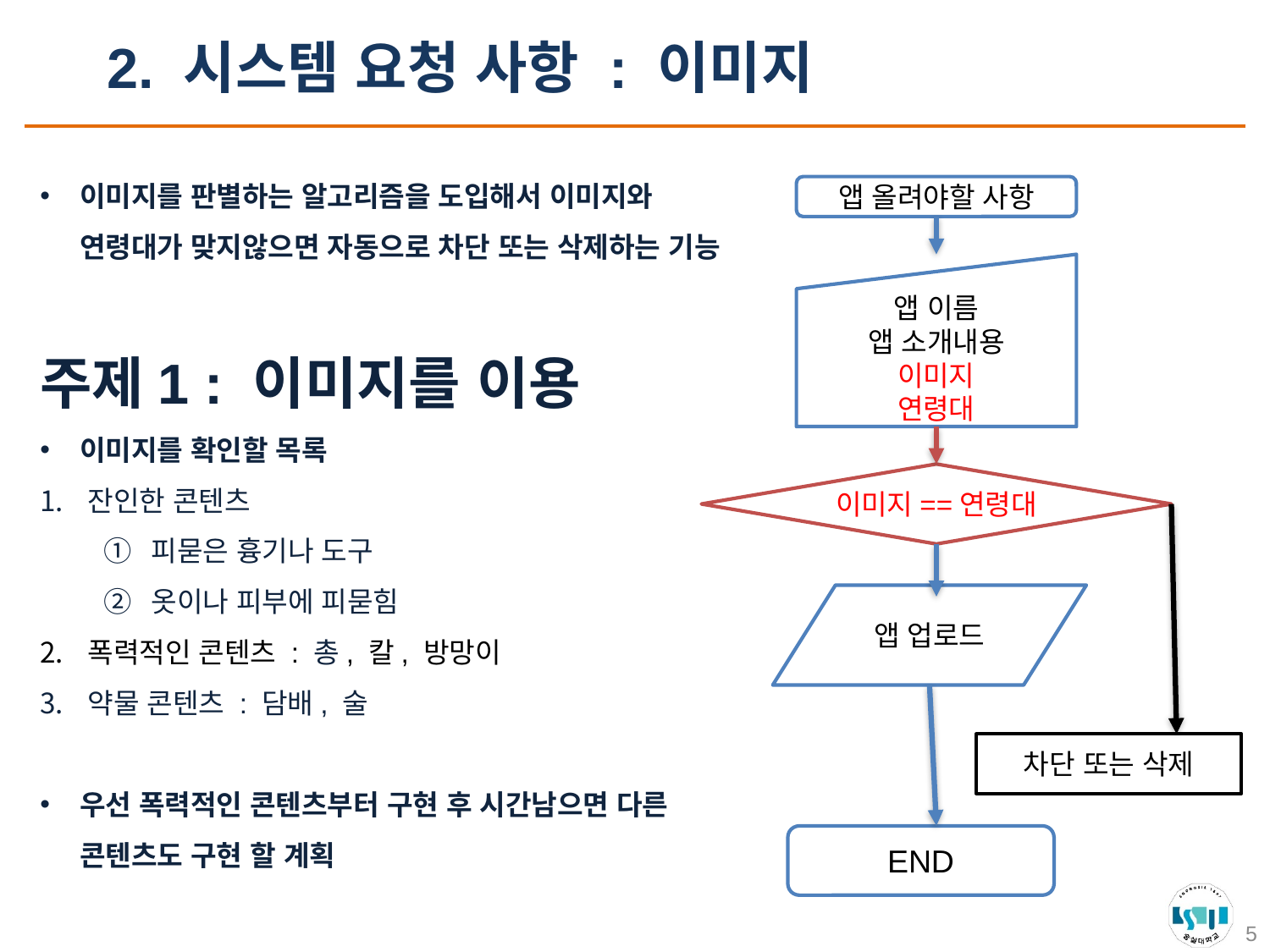

2. 시스템 요청 사항 : 이미지
이미지를 판별하는 알고리즘을 도입해서 이미지와 연령대가 맞지않으면 자동으로 차단 또는 삭제하는 기능

주제1 : 이미지를 이용
이미지를 확인할 목록
잔인한 콘텐츠
피묻은 흉기나 도구
옷이나 피부에 피묻힘
폭력적인 콘텐츠 : 총, 칼, 방망이
약물 콘텐츠 : 담배, 술

우선 폭력적인 콘텐츠부터 구현 후 시간남으면 다른 콘텐츠도 구현 할 계획
앱 올려야할 사항
앱 이름
앱 소개내용
이미지
연령대
이미지==연령대
앱 업로드
차단 또는 삭제
END
5